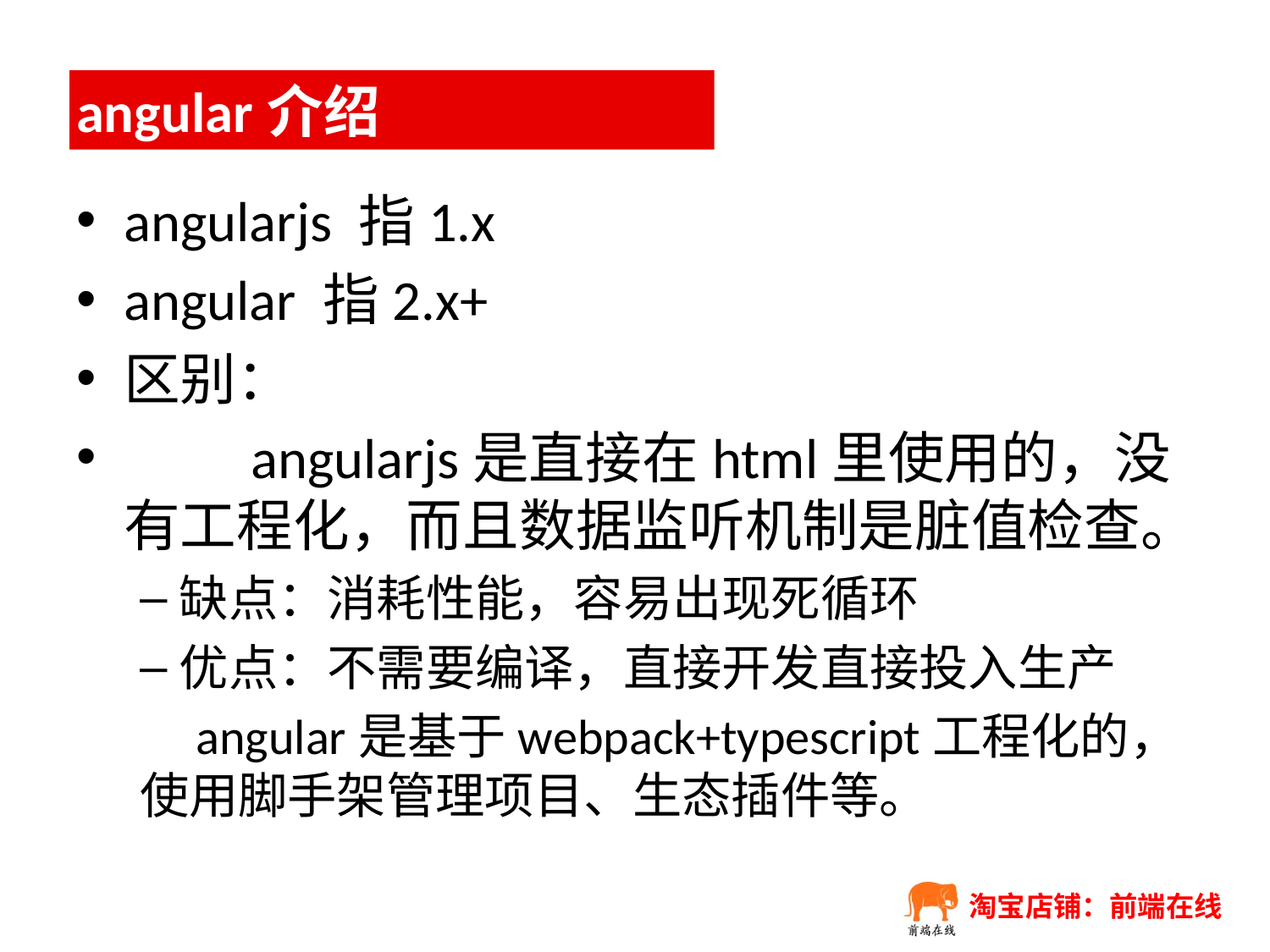

# angular介绍
angularjs 指1.x
angular 指2.x+
区别：
 	angularjs是直接在html里使用的，没有工程化，而且数据监听机制是脏值检查。
缺点：消耗性能，容易出现死循环
优点：不需要编译，直接开发直接投入生产
     angular是基于webpack+typescript工程化的，使用脚手架管理项目、生态插件等。